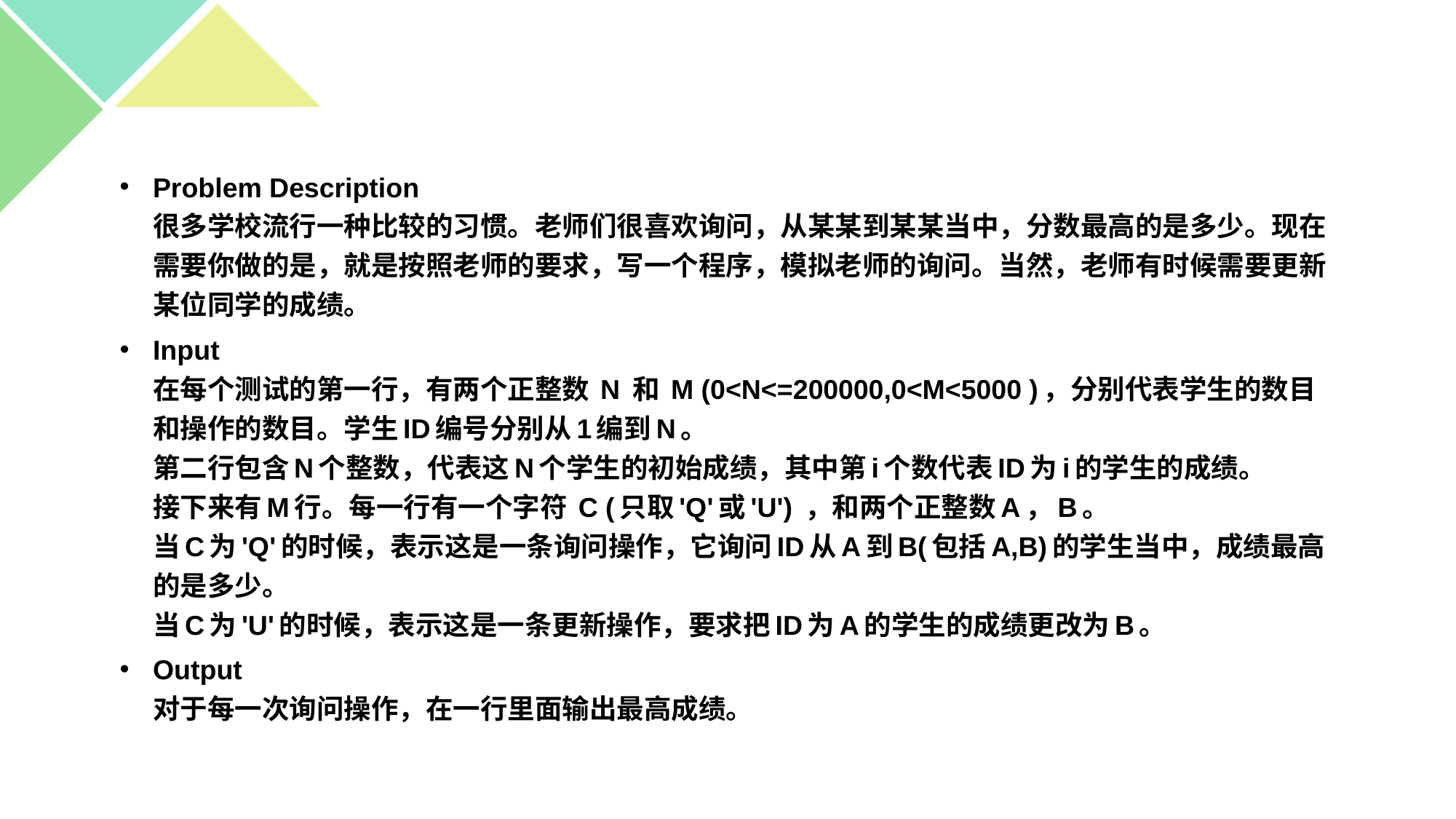

Problem Description
很多学校流行一种比较的习惯。老师们很喜欢询问，从某某到某某当中，分数最高的是多少。现在需要你做的是，就是按照老师的要求，写一个程序，模拟老师的询问。当然，老师有时候需要更新某位同学的成绩。
Input
在每个测试的第一行，有两个正整数 N 和 M (0<N<=200000,0<M<5000 )，分别代表学生的数目和操作的数目。学生ID编号分别从1编到N。
第二行包含N个整数，代表这N个学生的初始成绩，其中第i个数代表ID为i的学生的成绩。
接下来有M行。每一行有一个字符 C (只取'Q'或'U') ，和两个正整数A，B。
当C为'Q'的时候，表示这是一条询问操作，它询问ID从A到B(包括A,B)的学生当中，成绩最高的是多少。
当C为'U'的时候，表示这是一条更新操作，要求把ID为A的学生的成绩更改为B。
Output
对于每一次询问操作，在一行里面输出最高成绩。